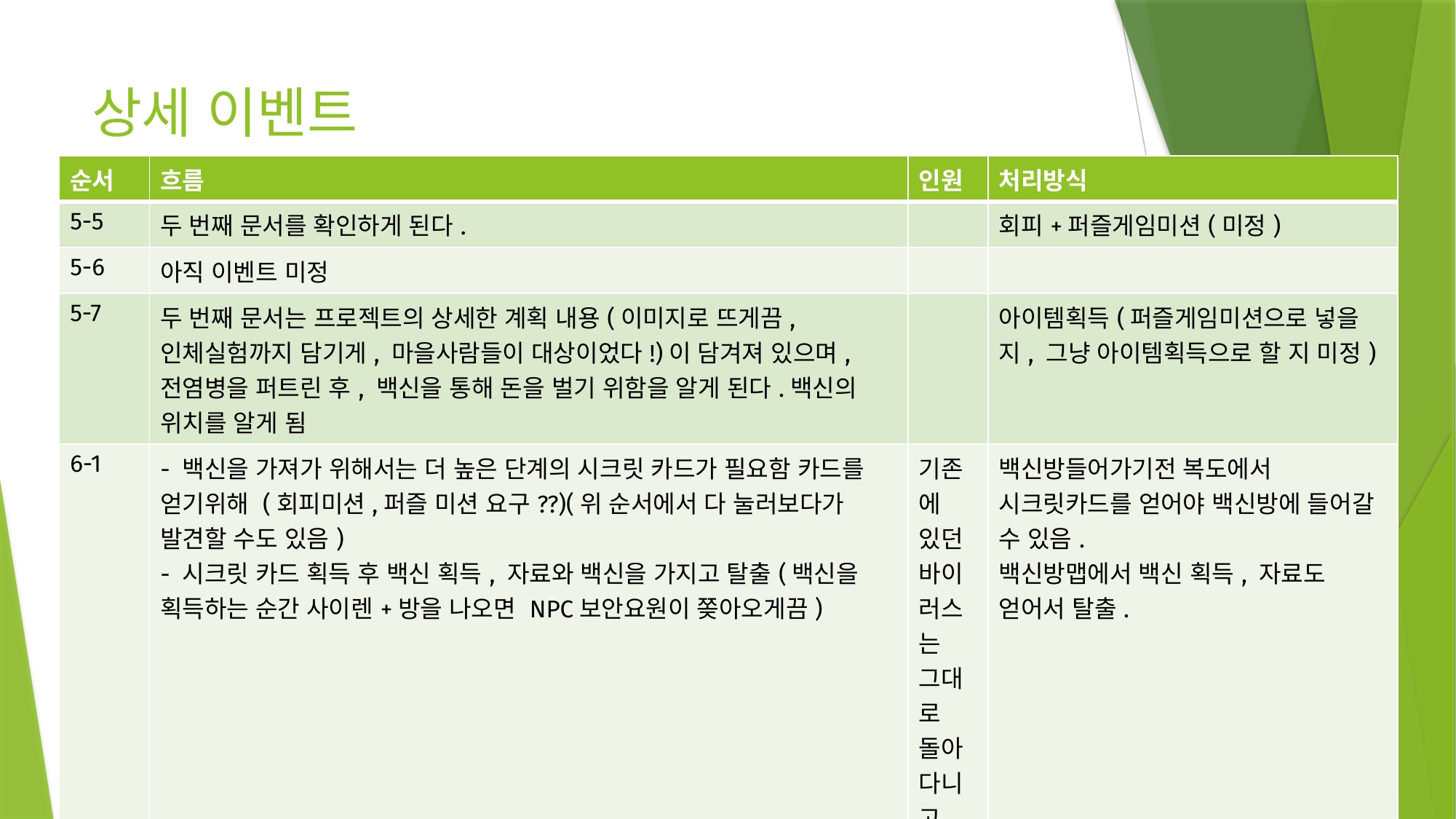

# 상세 이벤트
| 순서 | 흐름 | 인원 | 처리방식 |
| --- | --- | --- | --- |
| 5-5 | 두 번째 문서를 확인하게 된다. |  | 회피+퍼즐게임미션(미정) |
| 5-6 | 아직 이벤트 미정 |  |  |
| 5-7 | 두 번째 문서는 프로젝트의 상세한 계획 내용(이미지로 뜨게끔, 인체실험까지 담기게, 마을사람들이 대상이었다!)이 담겨져 있으며, 전염병을 퍼트린 후, 백신을 통해 돈을 벌기 위함을 알게 된다.백신의 위치를 알게 됨 |  | 아이템획득(퍼즐게임미션으로 넣을 지, 그냥 아이템획득으로 할 지 미정) |
| 6-1 | - 백신을 가져가 위해서는 더 높은 단계의 시크릿 카드가 필요함 카드를 얻기위해 (회피미션,퍼즐 미션 요구??)(위 순서에서 다 눌러보다가 발견할 수도 있음) - 시크릿 카드 획득 후 백신 획득, 자료와 백신을 가지고 탈출(백신을 획득하는 순간 사이렌+방을 나오면 NPC보안요원이 쫒아오게끔) | 기존에 있던 바이러스는 그대로 돌아다니고, 보안요원은 2명 | 백신방들어가기전 복도에서 시크릿카드를 얻어야 백신방에 들어갈 수 있음. 백신방맵에서 백신 획득, 자료도 얻어서 탈출. |
| 6-2 | -세상을 알기 위해 친구기자와 만나 자료와 백신을 공개.뉴스를 통해 한 섬에서 끔찍한 사건으로 인해서 바이러스가 퍼졌고, 우리의 주인공이 세상에 알렸다는 뉴스가 뜨면서 끝 |  | 다 이미지화면. 대사처리 |
| 기타 아직 안 넣은 것 | 닿으면 마스크를 목숨하트개념(아직 미정) |  |  |